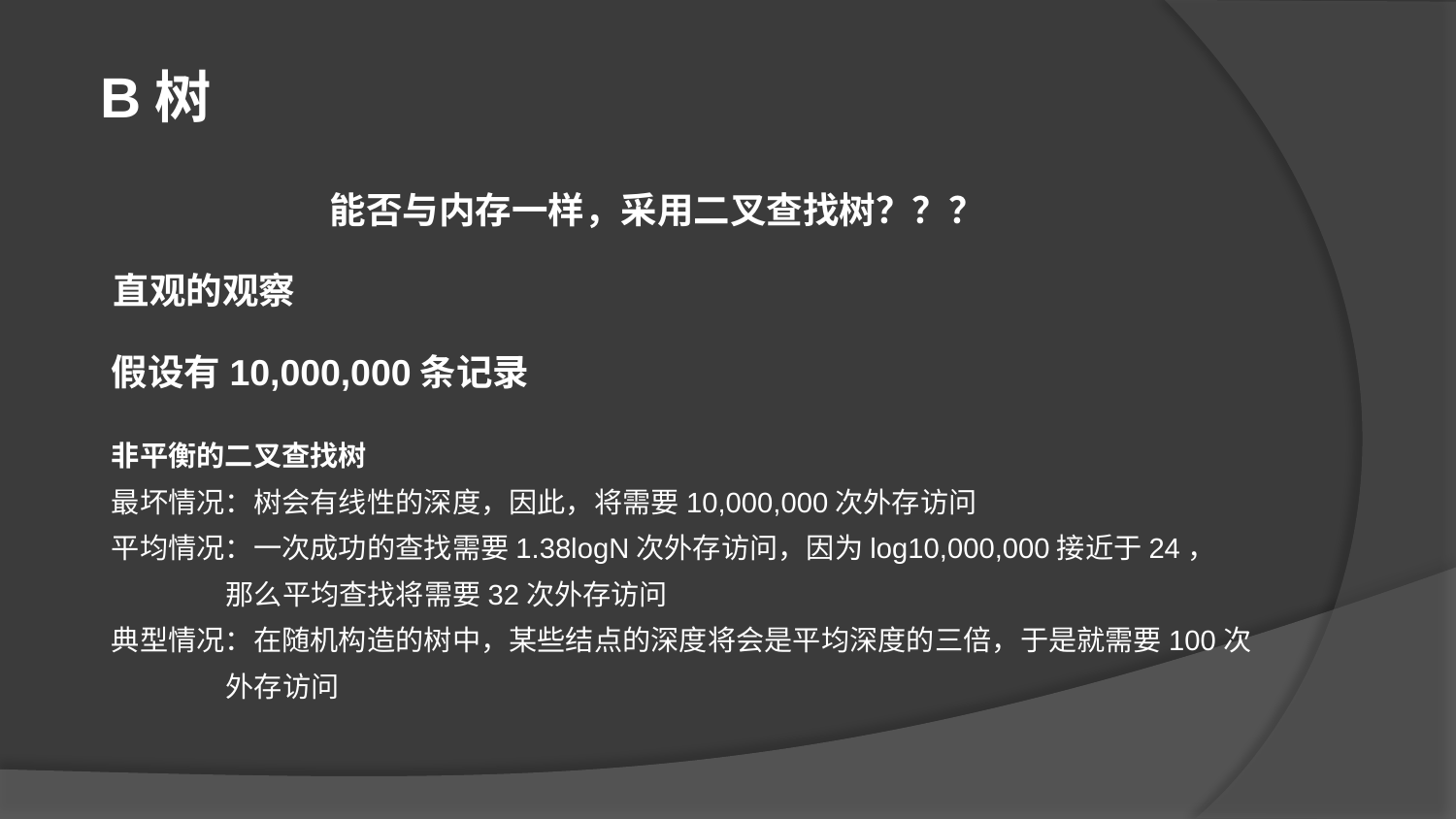

B树
能否与内存一样，采用二叉查找树？？？
直观的观察
假设有10,000,000条记录
非平衡的二叉查找树
最坏情况：树会有线性的深度，因此，将需要10,000,000次外存访问
平均情况：一次成功的查找需要1.38logN次外存访问，因为log10,000,000接近于24，
                 那么平均查找将需要32次外存访问
典型情况：在随机构造的树中，某些结点的深度将会是平均深度的三倍，于是就需要100次
                 外存访问